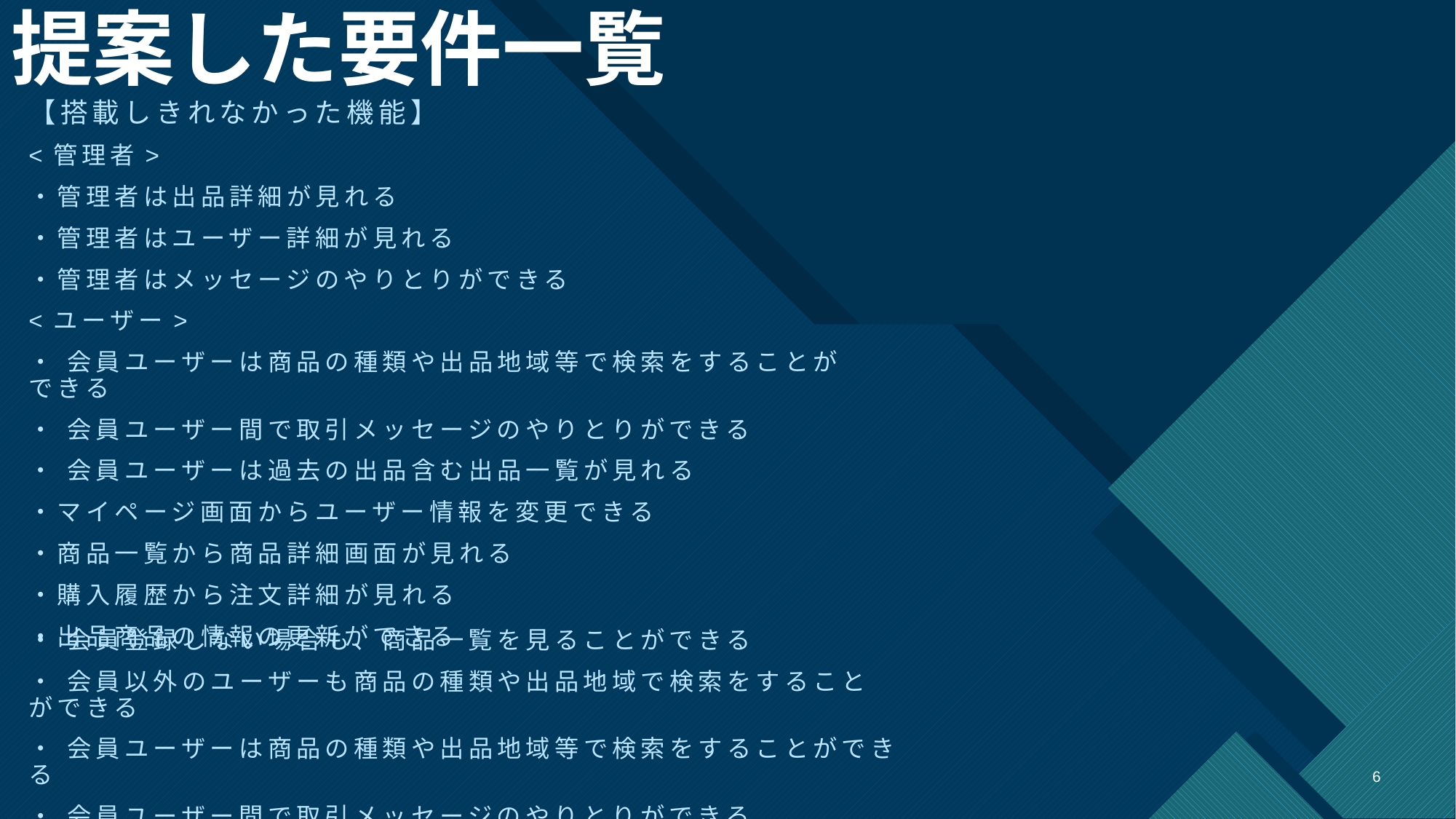

# 提案した要件一覧

【搭載しきれなかった機能】
<管理者>
・管理者は出品詳細が見れる
・管理者はユーザー詳細が見れる
・管理者はメッセージのやりとりができる
<ユーザー>
・ 会員ユーザーは商品の種類や出品地域等で検索をすることができる
・ 会員ユーザー間で取引メッセージのやりとりができる
・ 会員ユーザーは過去の出品含む出品一覧が見れる
・マイページ画面からユーザー情報を変更できる
・商品一覧から商品詳細画面が見れる
・購入履歴から注文詳細が見れる
・出品商品の情報の更新ができる

・ 会員登録しない場合も、商品一覧を見ることができる
・ 会員以外のユーザーも商品の種類や出品地域で検索をすることができる
・ 会員ユーザーは商品の種類や出品地域等で検索をすることができる
・ 会員ユーザー間で取引メッセージのやりとりができる
・ 会員ユーザーは過去の出品含む出品一覧が見られる
6